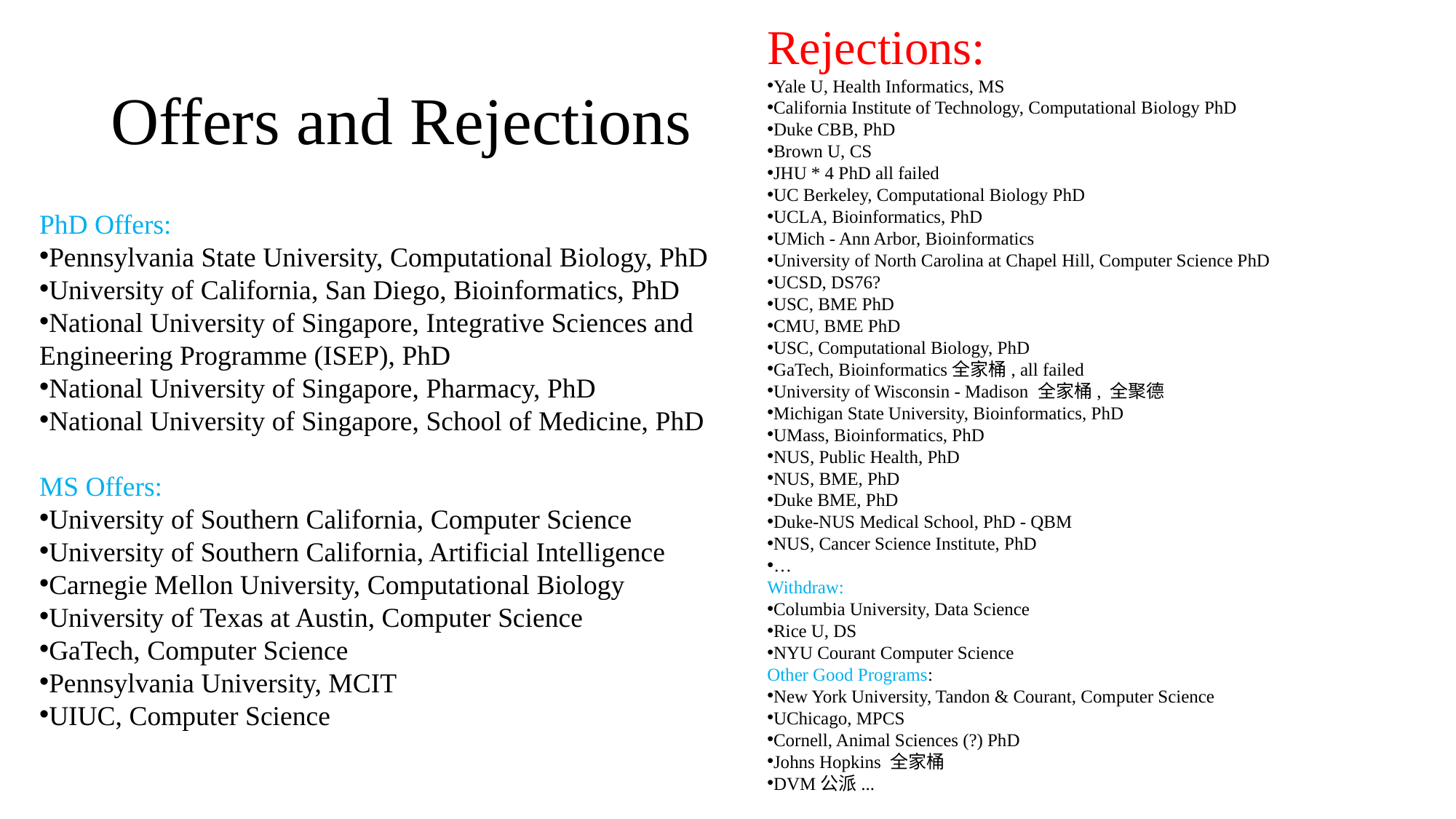

Rejections:
Yale U, Health Informatics, MS
California Institute of Technology, Computational Biology PhD
Duke CBB, PhD
Brown U, CS
JHU * 4 PhD all failed
UC Berkeley, Computational Biology PhD
UCLA, Bioinformatics, PhD
UMich - Ann Arbor, Bioinformatics
University of North Carolina at Chapel Hill, Computer Science PhD
UCSD, DS76?
USC, BME PhD
CMU, BME PhD
USC, Computational Biology, PhD
GaTech, Bioinformatics全家桶, all failed
University of Wisconsin - Madison 全家桶, 全聚德
Michigan State University, Bioinformatics, PhD
UMass, Bioinformatics, PhD
NUS, Public Health, PhD
NUS, BME, PhD
Duke BME, PhD
Duke-NUS Medical School, PhD - QBM
NUS, Cancer Science Institute, PhD
…
Withdraw:
Columbia University, Data Science
Rice U, DS
NYU Courant Computer Science
Other Good Programs:
New York University, Tandon & Courant, Computer Science
UChicago, MPCS
Cornell, Animal Sciences (?) PhD
Johns Hopkins 全家桶
DVM公派...
# Offers and Rejections
PhD Offers:
Pennsylvania State University, Computational Biology, PhD
University of California, San Diego, Bioinformatics, PhD
National University of Singapore, Integrative Sciences and Engineering Programme (ISEP), PhD
National University of Singapore, Pharmacy, PhD
National University of Singapore, School of Medicine, PhD

MS Offers:
University of Southern California, Computer Science
University of Southern California, Artificial Intelligence
Carnegie Mellon University, Computational Biology
University of Texas at Austin, Computer Science
GaTech, Computer Science
Pennsylvania University, MCIT
UIUC, Computer Science